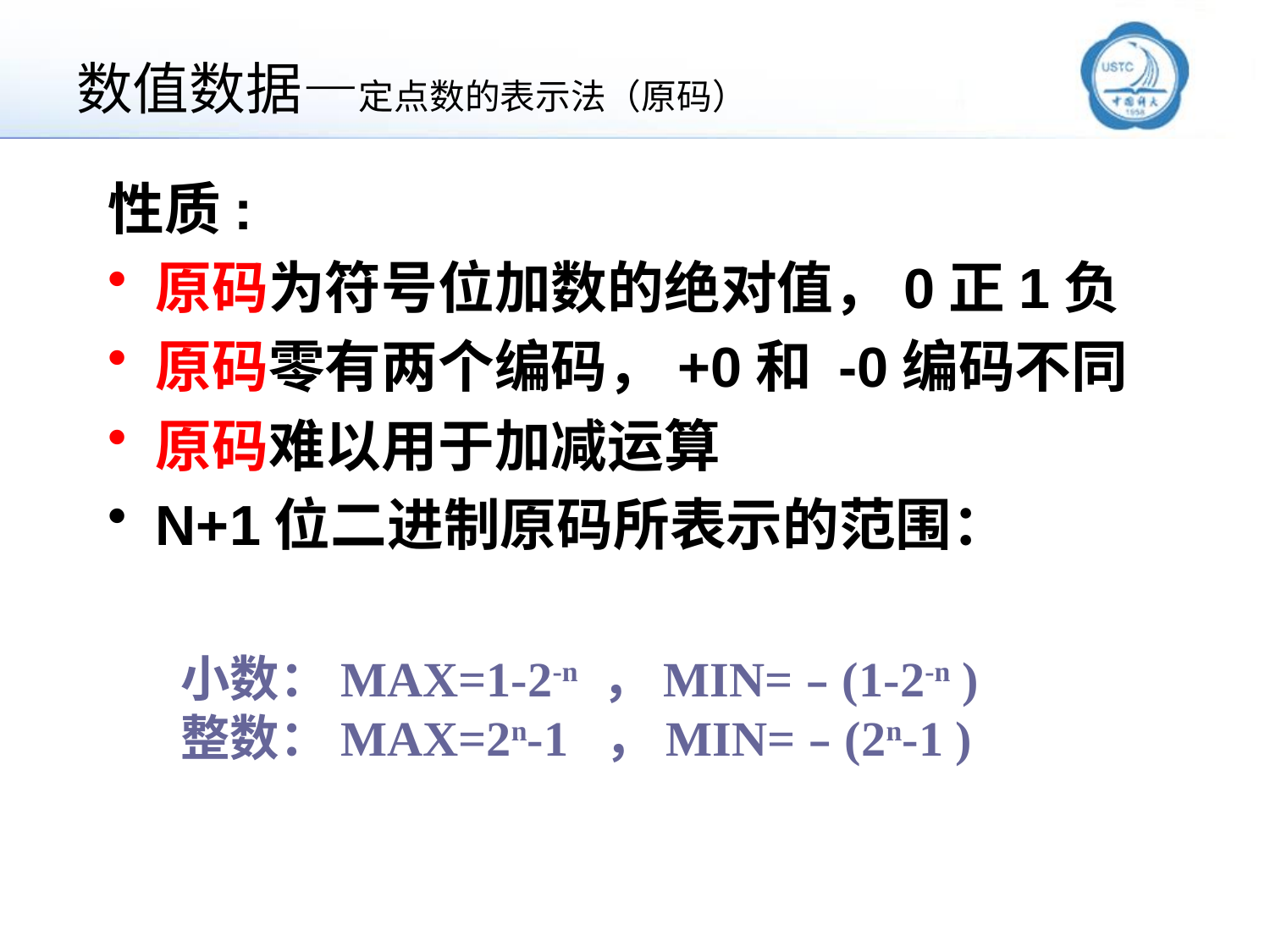

# 数值数据—定点数的表示法（原码）
性质:
原码为符号位加数的绝对值，0正1负
原码零有两个编码，+0和 -0编码不同
原码难以用于加减运算
N+1位二进制原码所表示的范围：
小数：MAX=1-2-n ，MIN=﹣(1-2-n )
整数：MAX=2n-1  ，MIN=﹣(2n-1 )